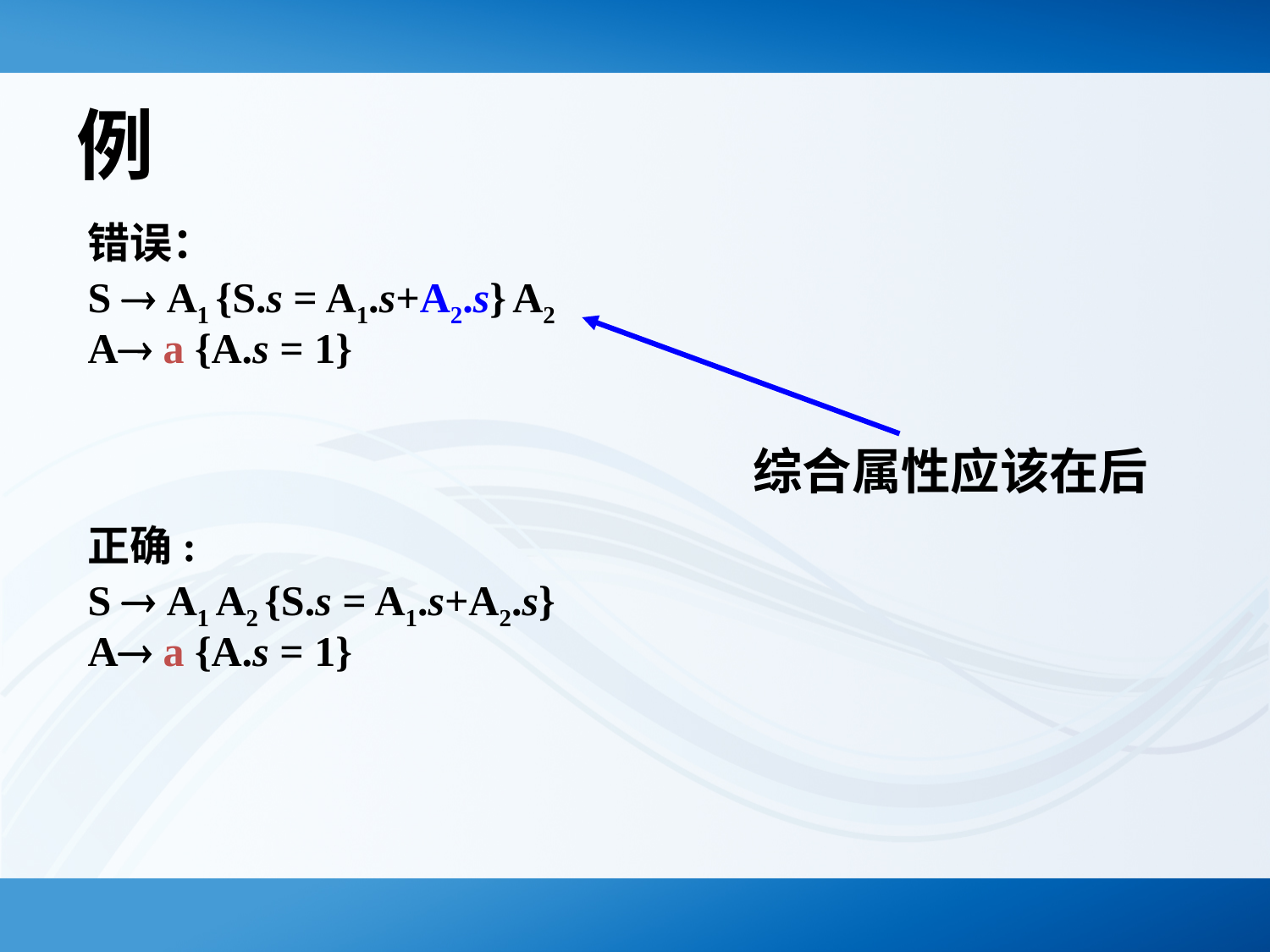

# 例
错误：
S → A1 {S.s = A1.s+A2.s} A2
A→ a {A.s = 1}

正确:
S → A1 A2 {S.s = A1.s+A2.s}
A→ a {A.s = 1}

综合属性应该在后